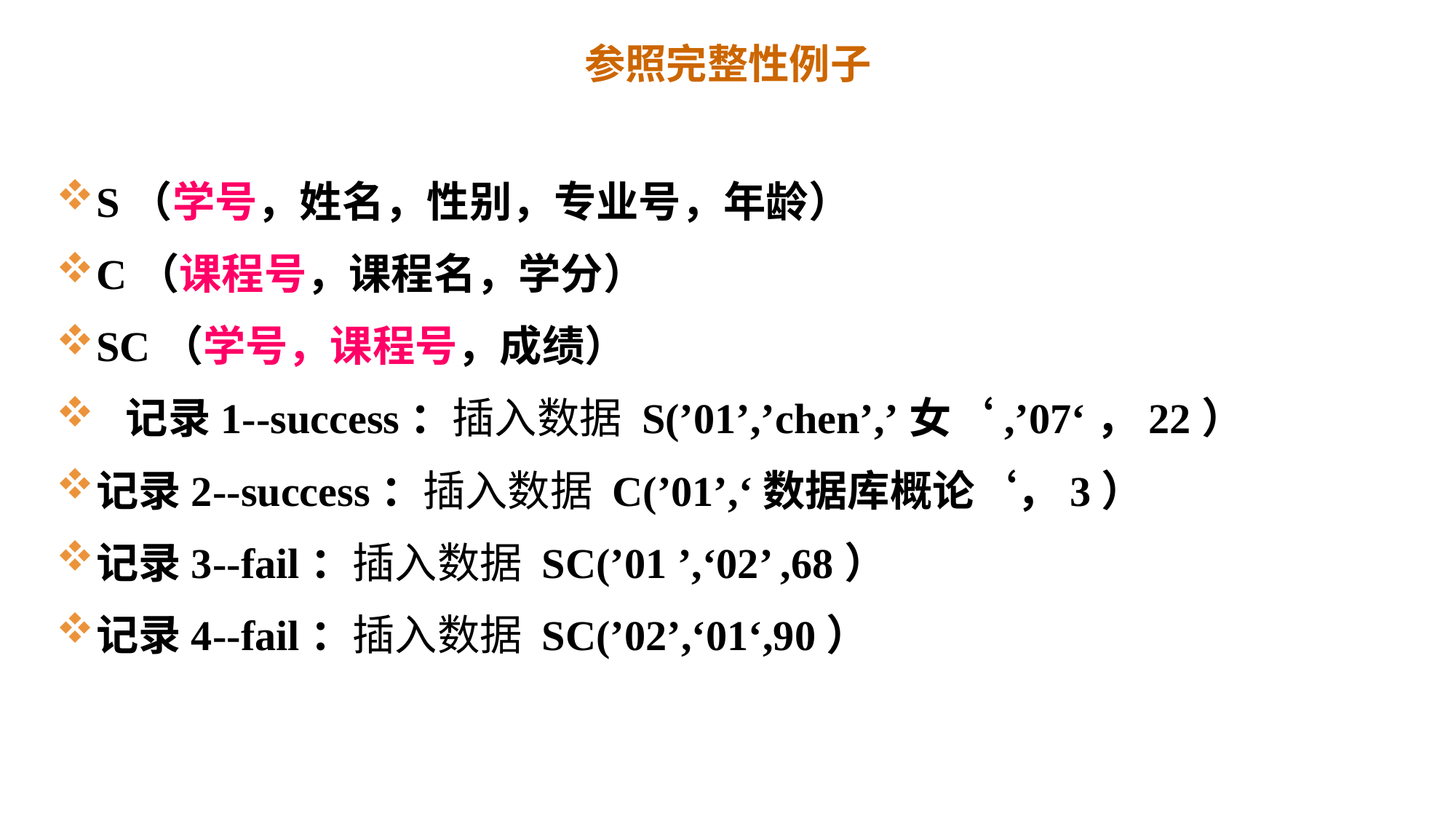

# 参照完整性例子
S（学号，姓名，性别，专业号，年龄）
C（课程号，课程名，学分）
SC（学号，课程号，成绩）
  记录1--success：插入数据 S(’01’,’chen’,’女‘,’07‘，22）
记录2--success：插入数据 C(’01’,‘数据库概论‘，3）
记录3--fail：插入数据 SC(’01 ’,‘02’ ,68）
记录4--fail：插入数据 SC(’02’,‘01‘,90）